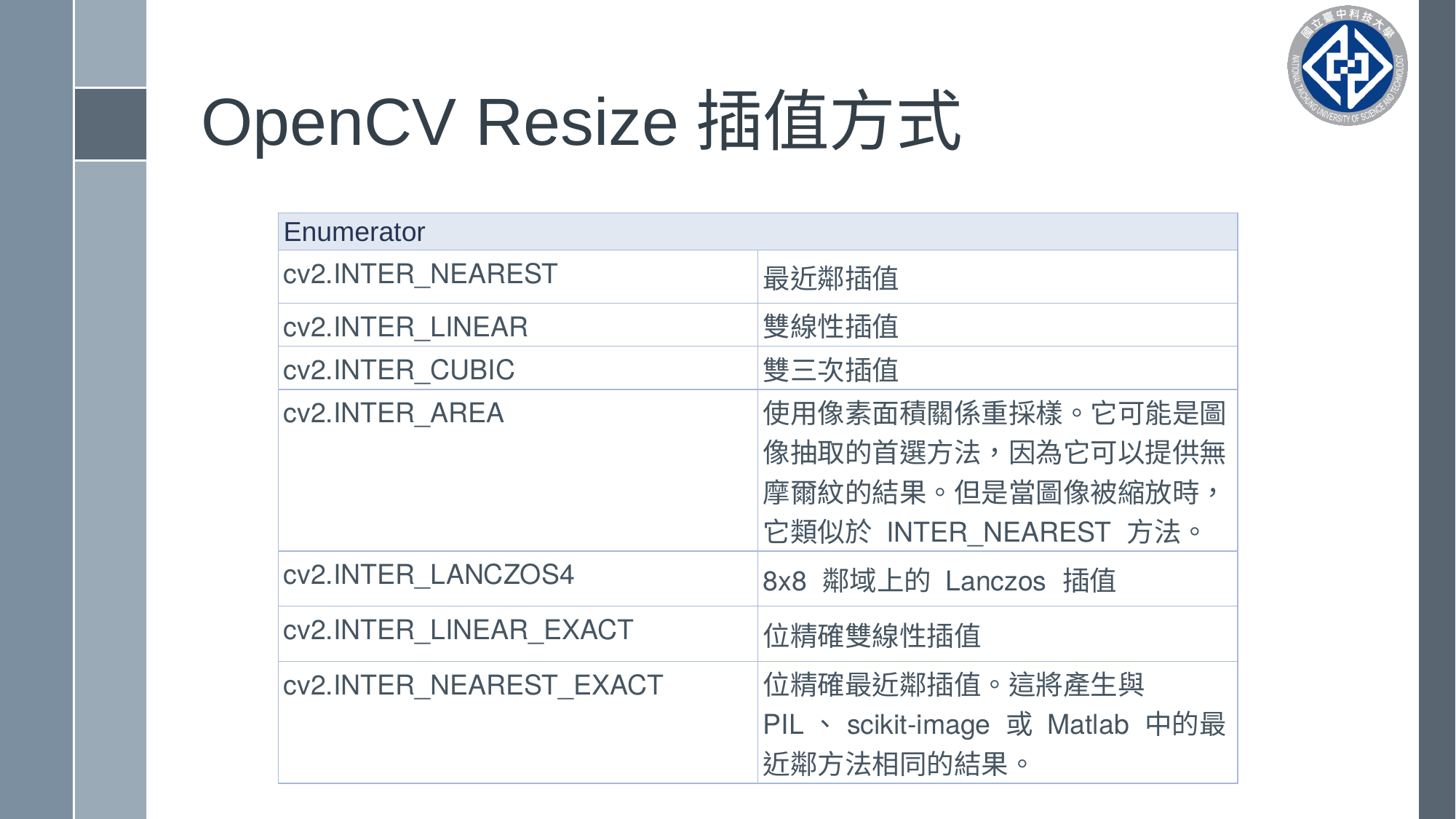

# OpenCV Resize插值方式
| Enumerator |  |
| --- | --- |
| cv2.INTER\_NEAREST | 最近鄰插值 |
| cv2.INTER\_LINEAR | 雙線性插值 |
| cv2.INTER\_CUBIC | 雙三次插值 |
| cv2.INTER\_AREA | 使用像素面積關係重採樣。它可能是圖像抽取的首選方法，因為它可以提供無摩爾紋的結果。但是當圖像被縮放時，它類似於 INTER\_NEAREST 方法。 |
| cv2.INTER\_LANCZOS4 | 8x8 鄰域上的 Lanczos 插值 |
| cv2.INTER\_LINEAR\_EXACT | 位精確雙線性插值 |
| cv2.INTER\_NEAREST\_EXACT | 位精確最近鄰插值。這將產生與 PIL、scikit-image 或 Matlab 中的最近鄰方法相同的結果。 |